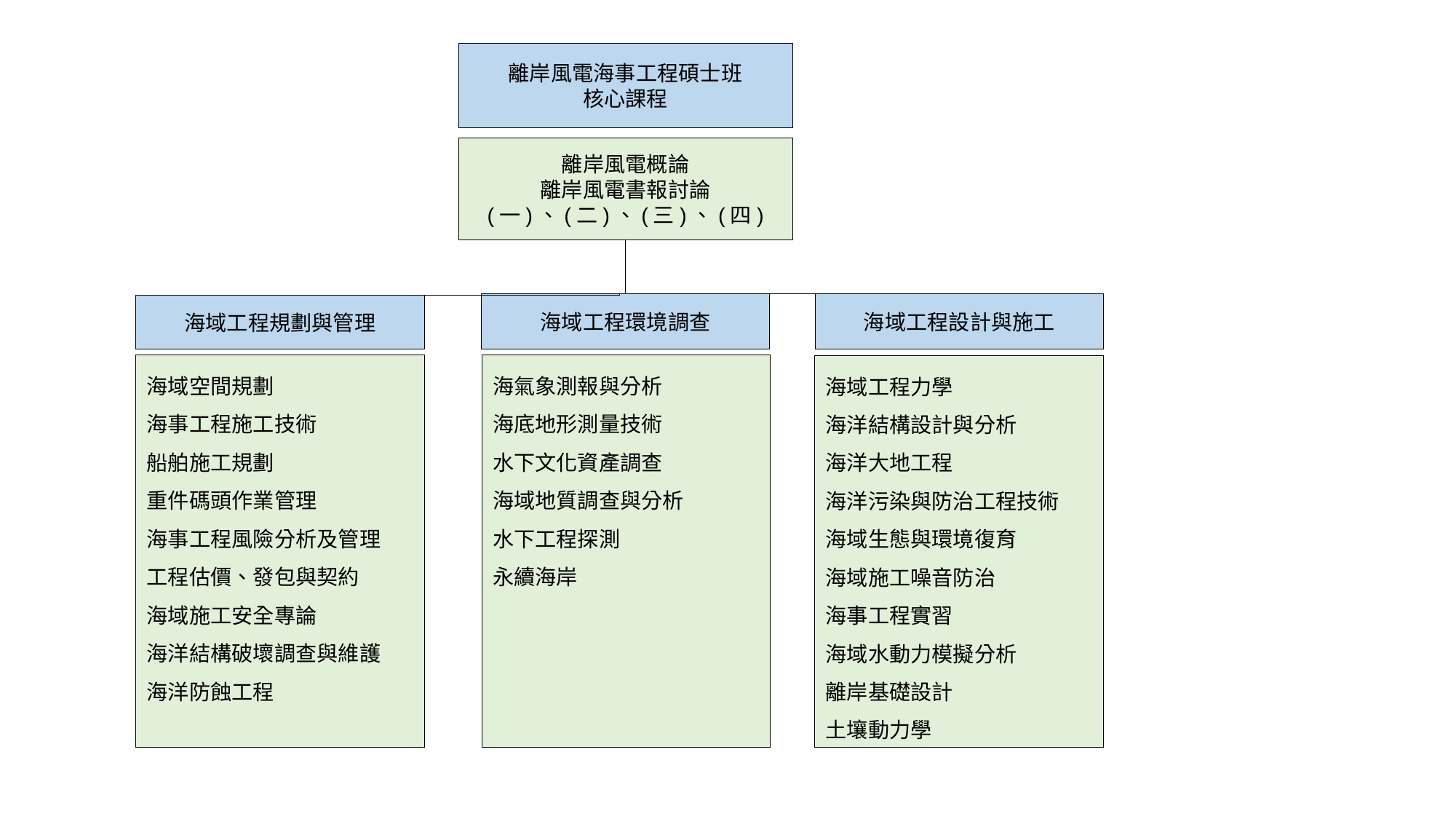

離岸風電海事工程碩士班
核心課程
離岸風電概論
離岸風電書報討論
(一)、(二)、(三)、(四)
海域工程環境調查
海域工程設計與施工
海域工程規劃與管理
海域空間規劃
海事工程施工技術
船舶施工規劃
重件碼頭作業管理
海事工程風險分析及管理
工程估價、發包與契約
海域施工安全專論
海洋結構破壞調查與維護
海洋防蝕工程
海氣象測報與分析
海底地形測量技術
水下文化資產調查
海域地質調查與分析
水下工程探測
永續海岸
海域工程力學
海洋結構設計與分析
海洋大地工程
海洋污染與防治工程技術
海域生態與環境復育
海域施工噪音防治
海事工程實習
海域水動力模擬分析
離岸基礎設計
土壤動力學